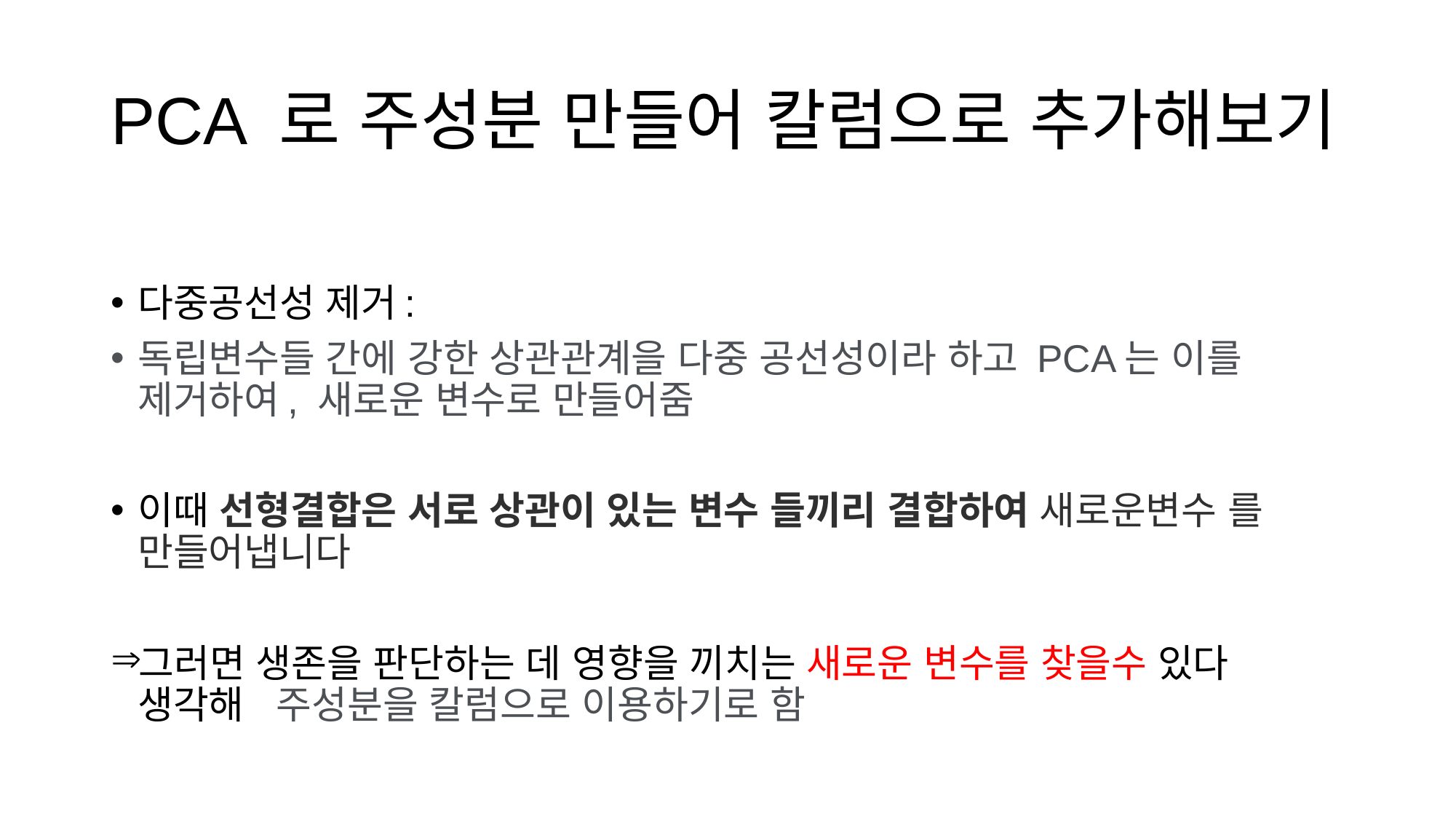

# PCA 로 주성분 만들어 칼럼으로 추가해보기

다중공선성 제거:
독립변수들 간에 강한 상관관계을 다중 공선성이라 하고 PCA는 이를 제거하여, 새로운 변수로 만들어줌

이때 선형결합은 서로 상관이 있는 변수 들끼리 결합하여 새로운변수 를 만들어냅니다

그러면 생존을 판단하는 데 영향을 끼치는 새로운 변수를 찾을수 있다 생각해   주성분을 칼럼으로 이용하기로 함